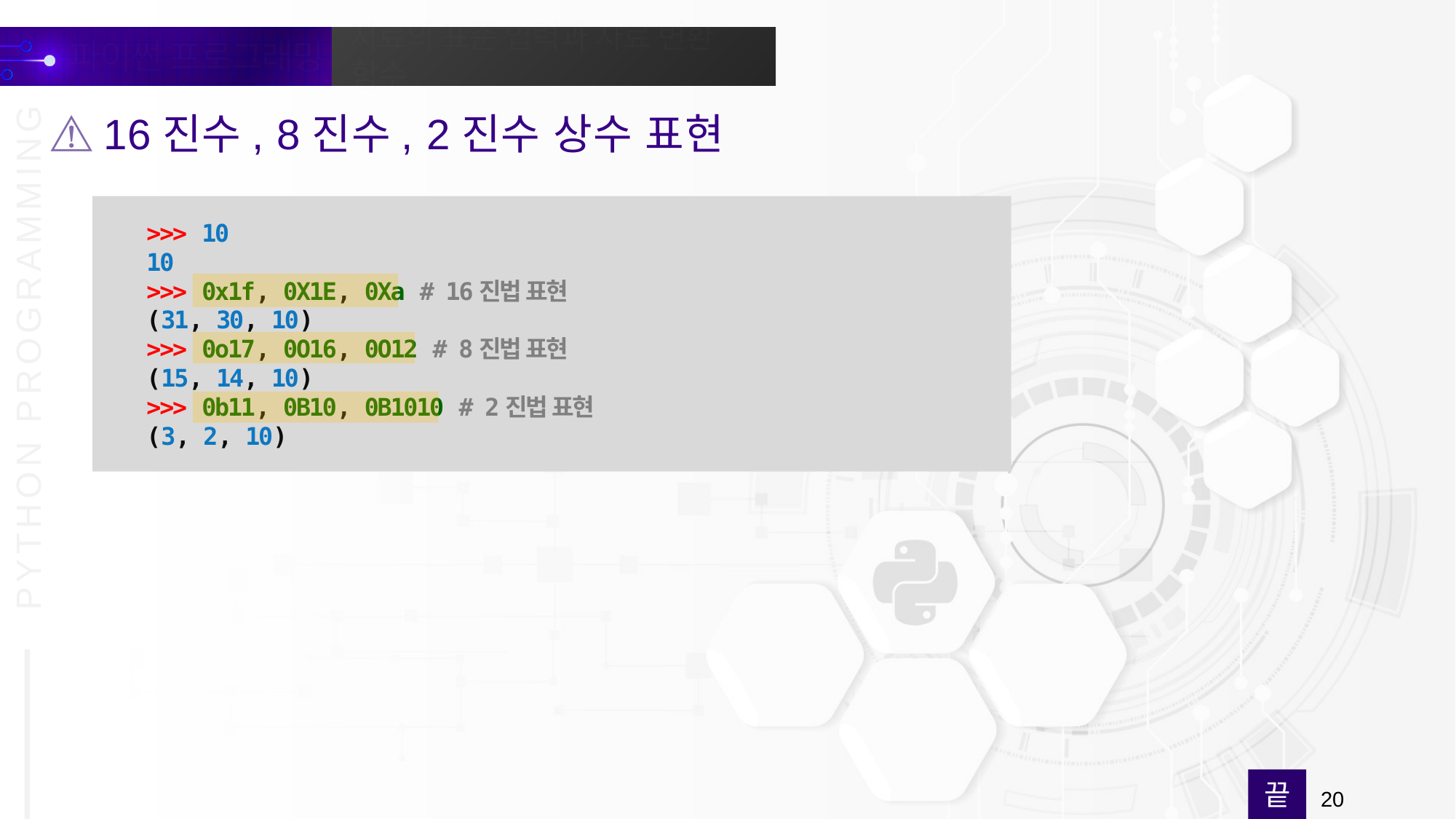

16진수, 8진수, 2진수 상수 표현
>>> 10
10
>>> 0x1f, 0X1E, 0Xa # 16진법 표현
(31, 30, 10)
>>> 0o17, 0O16, 0O12 # 8진법 표현
(15, 14, 10)
>>> 0b11, 0B10, 0B1010 # 2진법 표현
(3, 2, 10)

끝
20